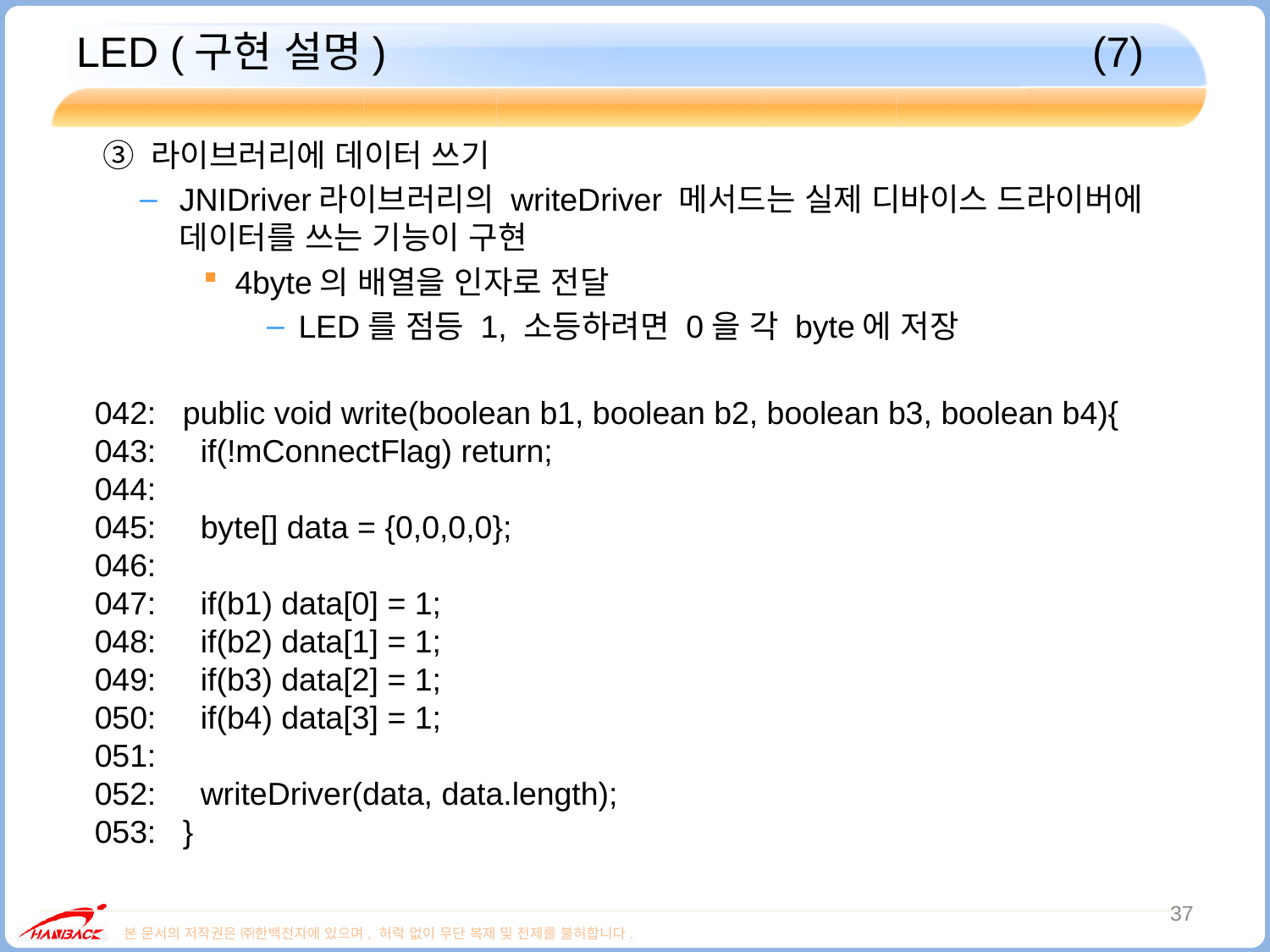

# LED (구현 설명)						(7)
   ③ 라이브러리에 데이터 쓰기
JNIDriver라이브러리의 writeDriver 메서드는 실제 디바이스 드라이버에 데이터를 쓰는 기능이 구현
4byte의 배열을 인자로 전달
LED를 점등 1, 소등하려면 0을 각 byte에 저장
042:   public void write(boolean b1, boolean b2, boolean b3, boolean b4){
043:     if(!mConnectFlag) return;
044:
045:     byte[] data = {0,0,0,0};
046:
047:     if(b1) data[0] = 1;
048:     if(b2) data[1] = 1;
049:     if(b3) data[2] = 1;
050:     if(b4) data[3] = 1;
051:
052:     writeDriver(data, data.length);
053:   }
37